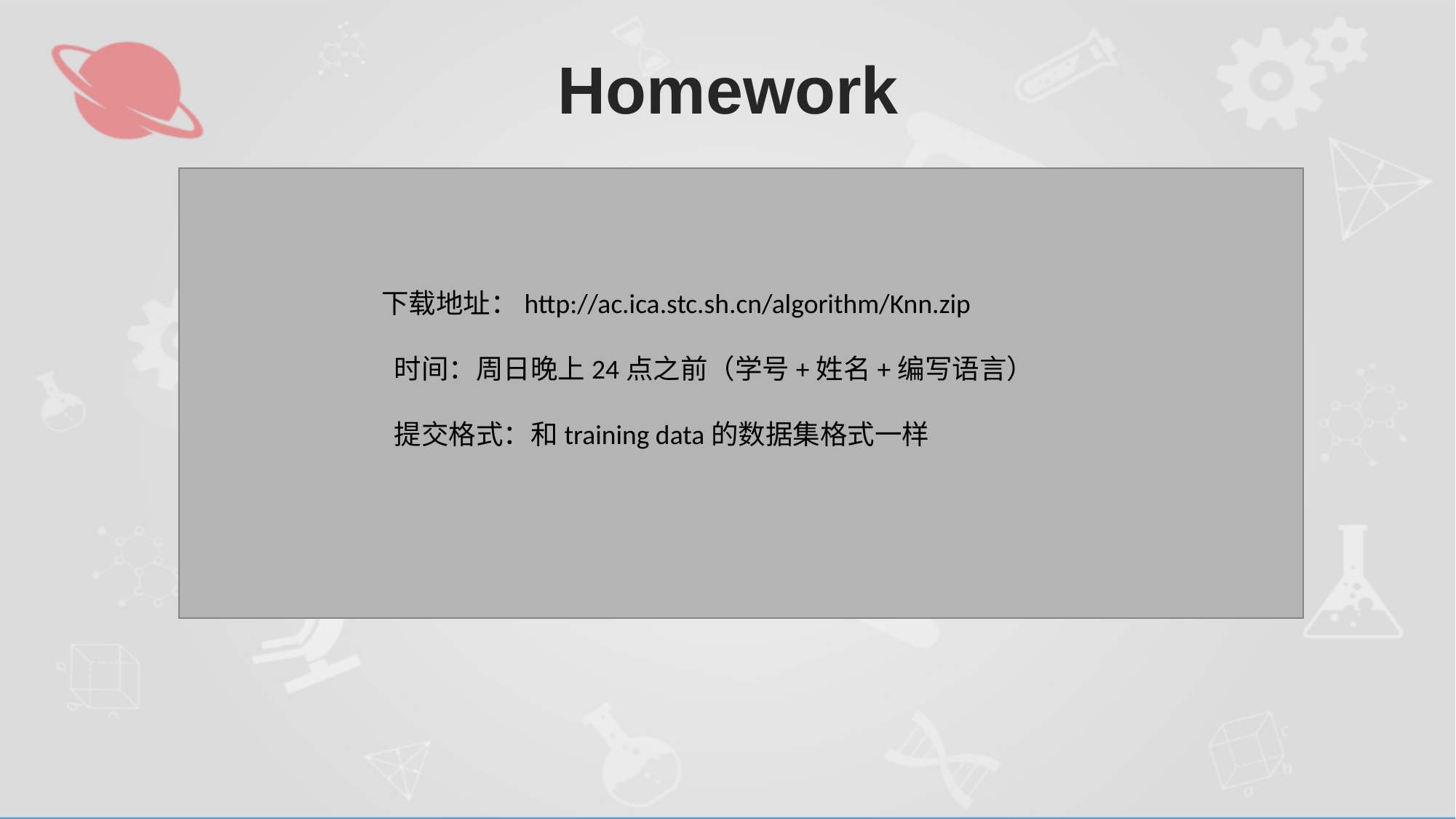

# Homework

下载地址：http://ac.ica.stc.sh.cn/algorithm/Knn.zip

 时间：周日晚上24点之前（学号+姓名+编写语言）

 提交格式：和training data的数据集格式一样